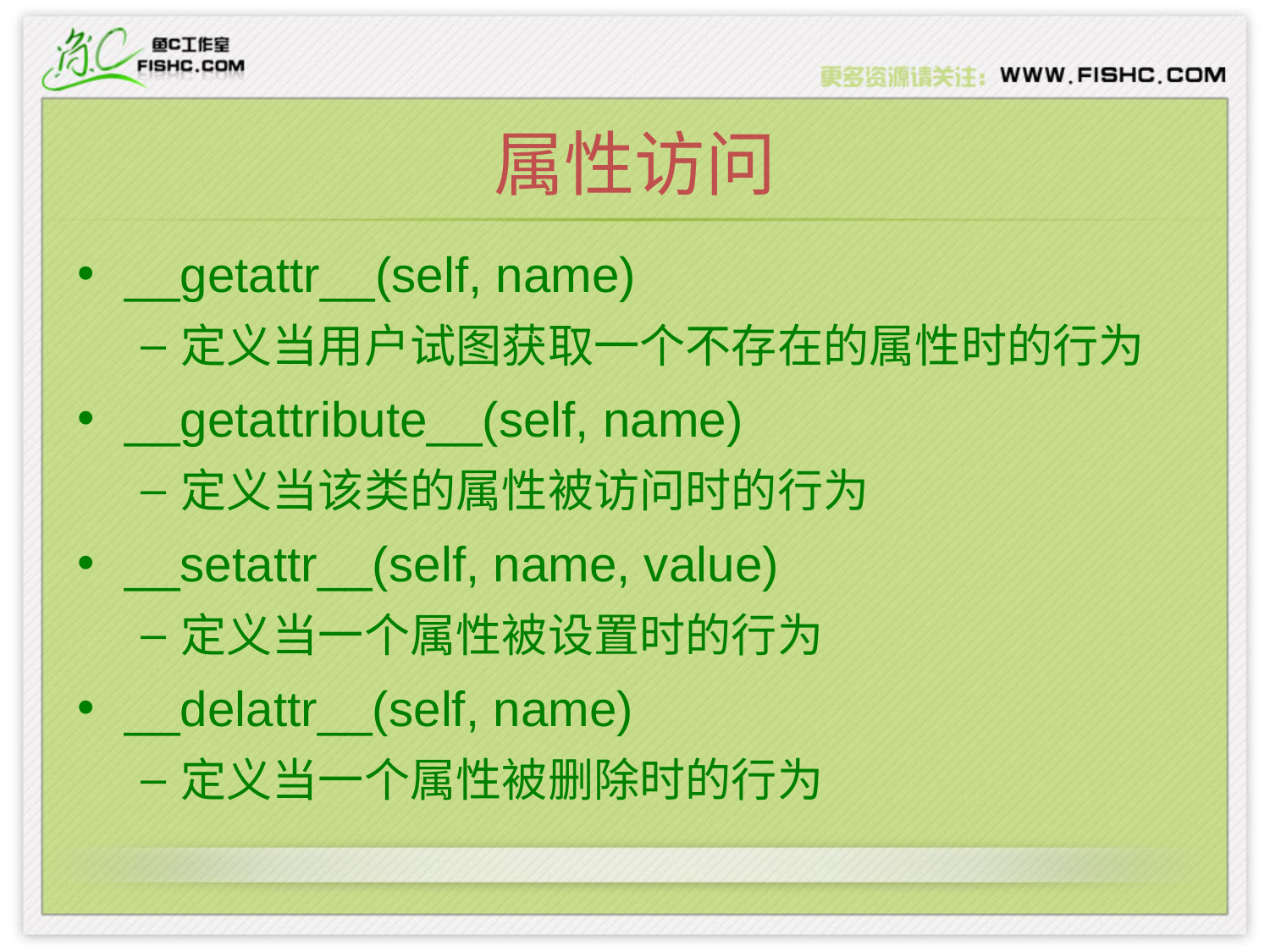

# 属性访问
__getattr__(self, name)
定义当用户试图获取一个不存在的属性时的行为
__getattribute__(self, name)
定义当该类的属性被访问时的行为
__setattr__(self, name, value)
定义当一个属性被设置时的行为
__delattr__(self, name)
定义当一个属性被删除时的行为